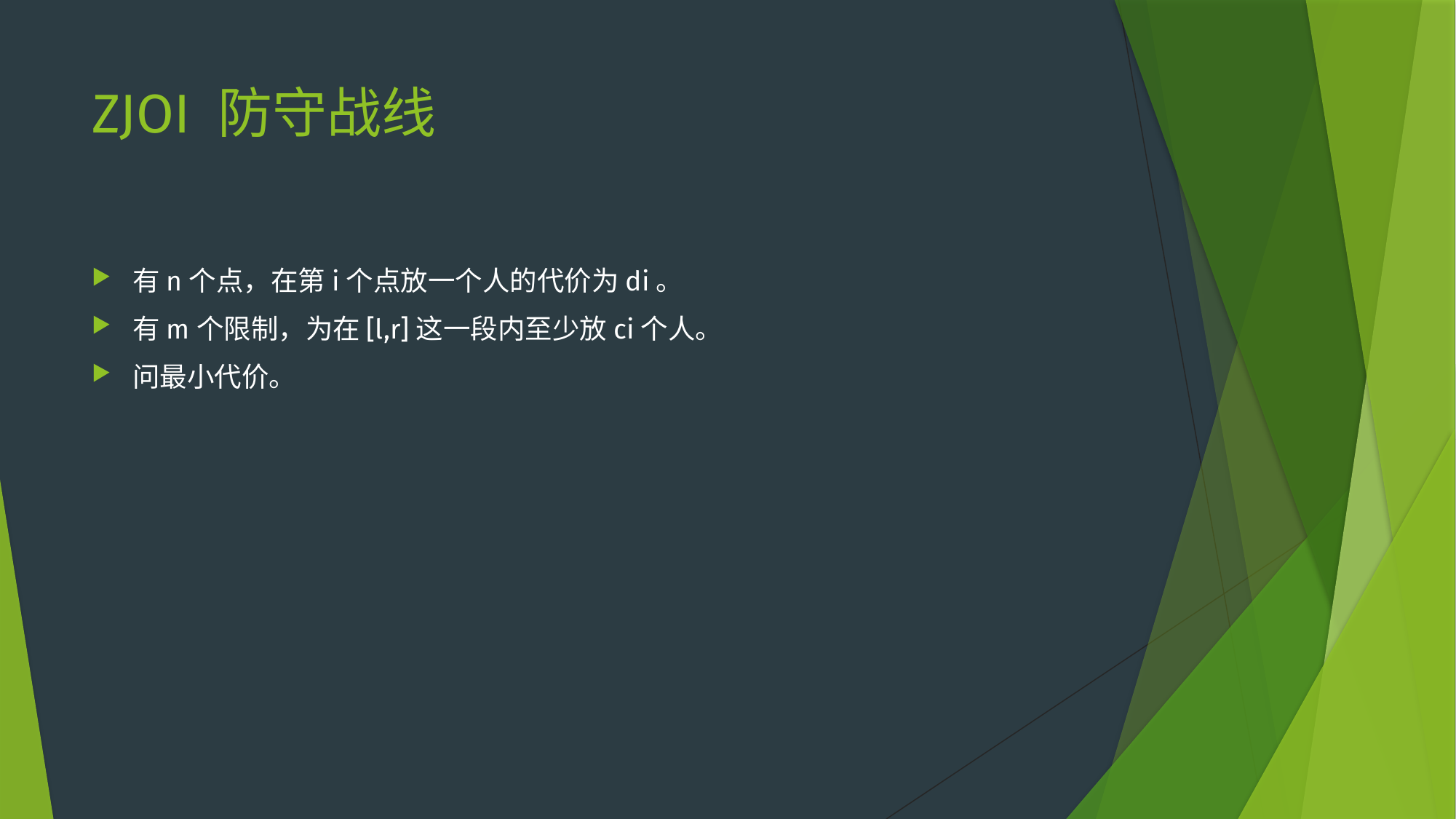

# ZJOI 防守战线
有n个点，在第i个点放一个人的代价为di。
有m个限制，为在[l,r]这一段内至少放ci个人。
问最小代价。